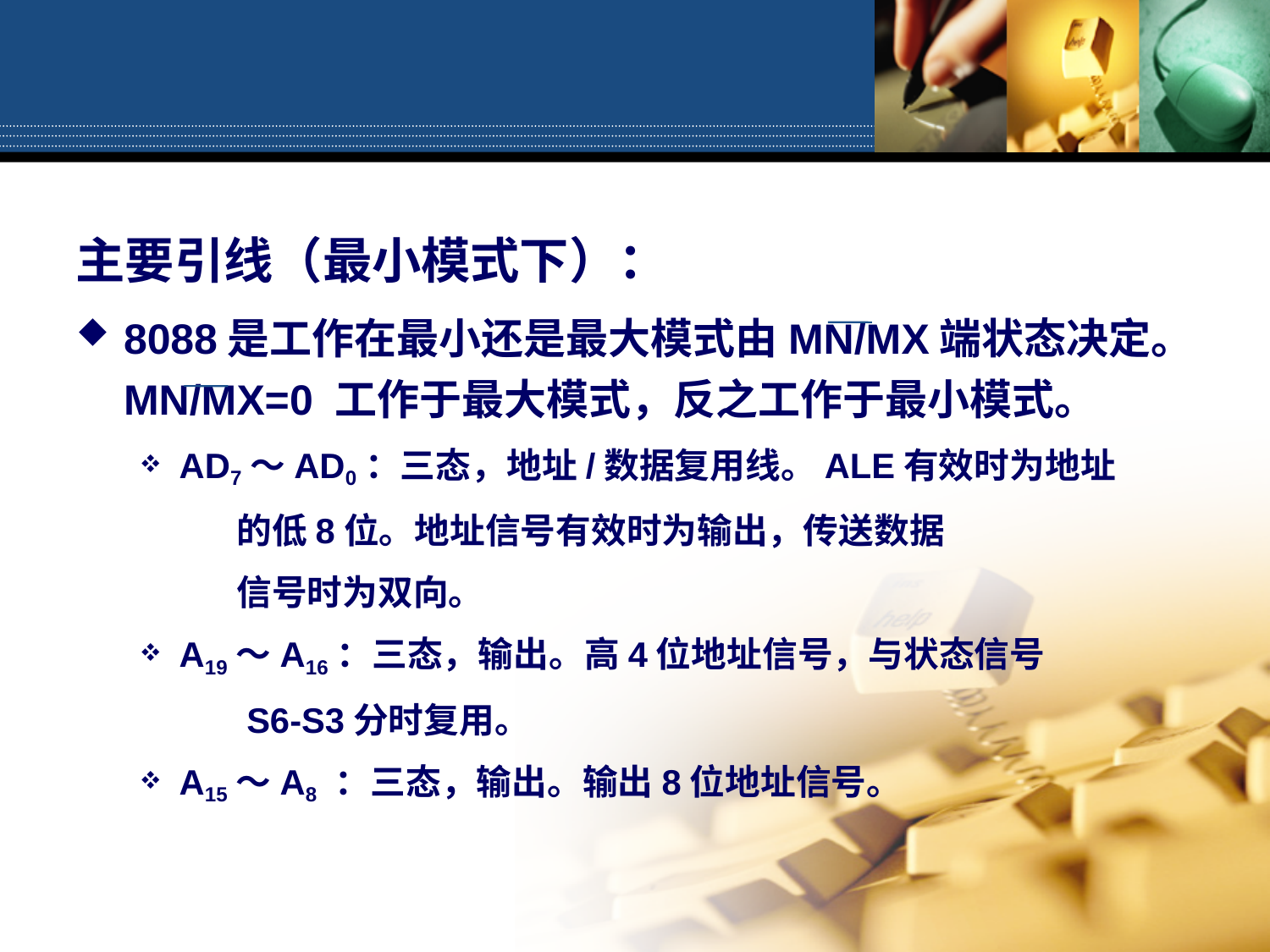

主要引线（最小模式下）：
8088是工作在最小还是最大模式由MN/MX端状态决定。MN/MX=0 工作于最大模式，反之工作于最小模式。
AD7～AD0：三态，地址/数据复用线。ALE有效时为地址
           的低8位。地址信号有效时为输出，传送数据
           信号时为双向。
A19～A16：三态，输出。高4位地址信号，与状态信号
           S6-S3分时复用。
A15～A8 ：三态，输出。输出8位地址信号。